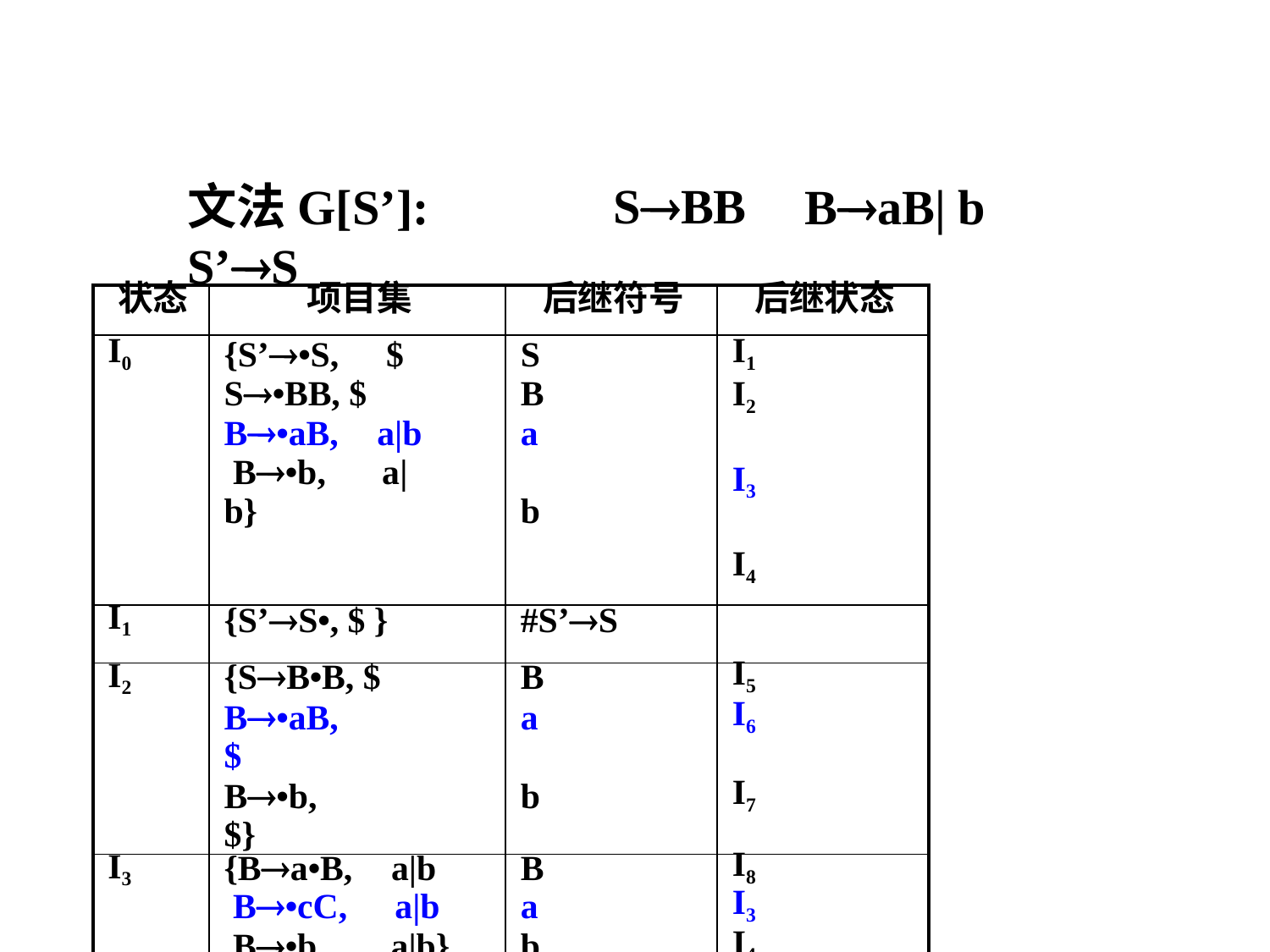

文法G[S’]: S’→S
S→BB
# B→aB| b
| 状态 | 项目集 | 后继符号 | 后继状态 |
| --- | --- | --- | --- |
| I0 | {S’→•S, $ S→•BB, $ B→•aB, a|b B→•b, a|b} | S B a b | I1 I2 I3 I4 |
| I1 | {S’→S•, $ } | #S’→S |  |
| I2 | {S→B•B, $ B→•aB, $ B→•b, $} | B a b | I5 I6 I7 |
| I3 | {B→a•B, a|b B→•cC, a|b B→•b, a|b} | B a b | I8 I3 I4 |